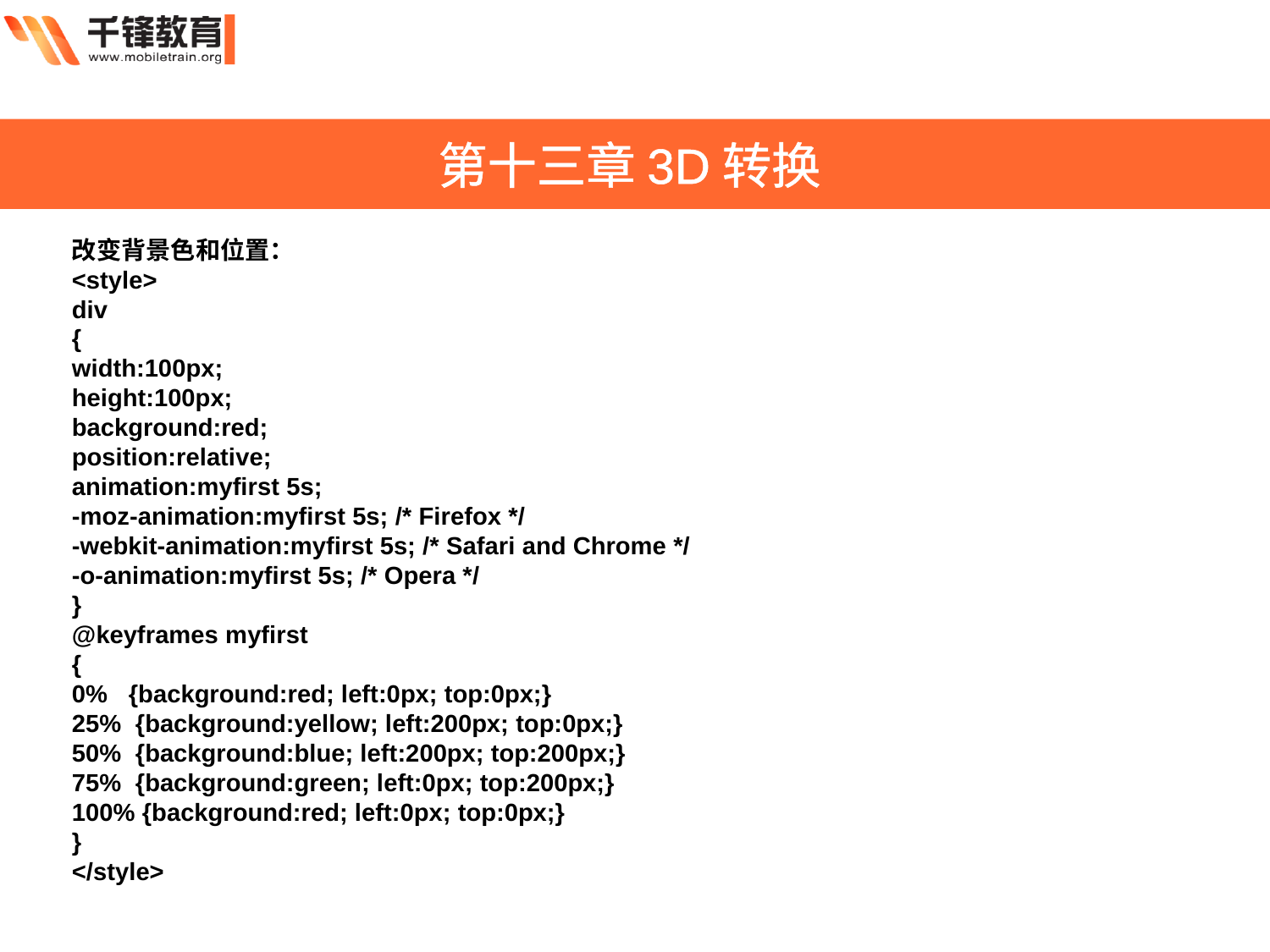

第十三章3D转换
改变背景色和位置：
<style>
div
{
width:100px;
height:100px;
background:red;
position:relative;
animation:myfirst 5s;
-moz-animation:myfirst 5s; /* Firefox */
-webkit-animation:myfirst 5s; /* Safari and Chrome */
-o-animation:myfirst 5s; /* Opera */
}
@keyframes myfirst
{
0%   {background:red; left:0px; top:0px;}
25%  {background:yellow; left:200px; top:0px;}
50%  {background:blue; left:200px; top:200px;}
75%  {background:green; left:0px; top:200px;}
100% {background:red; left:0px; top:0px;}
}
</style>